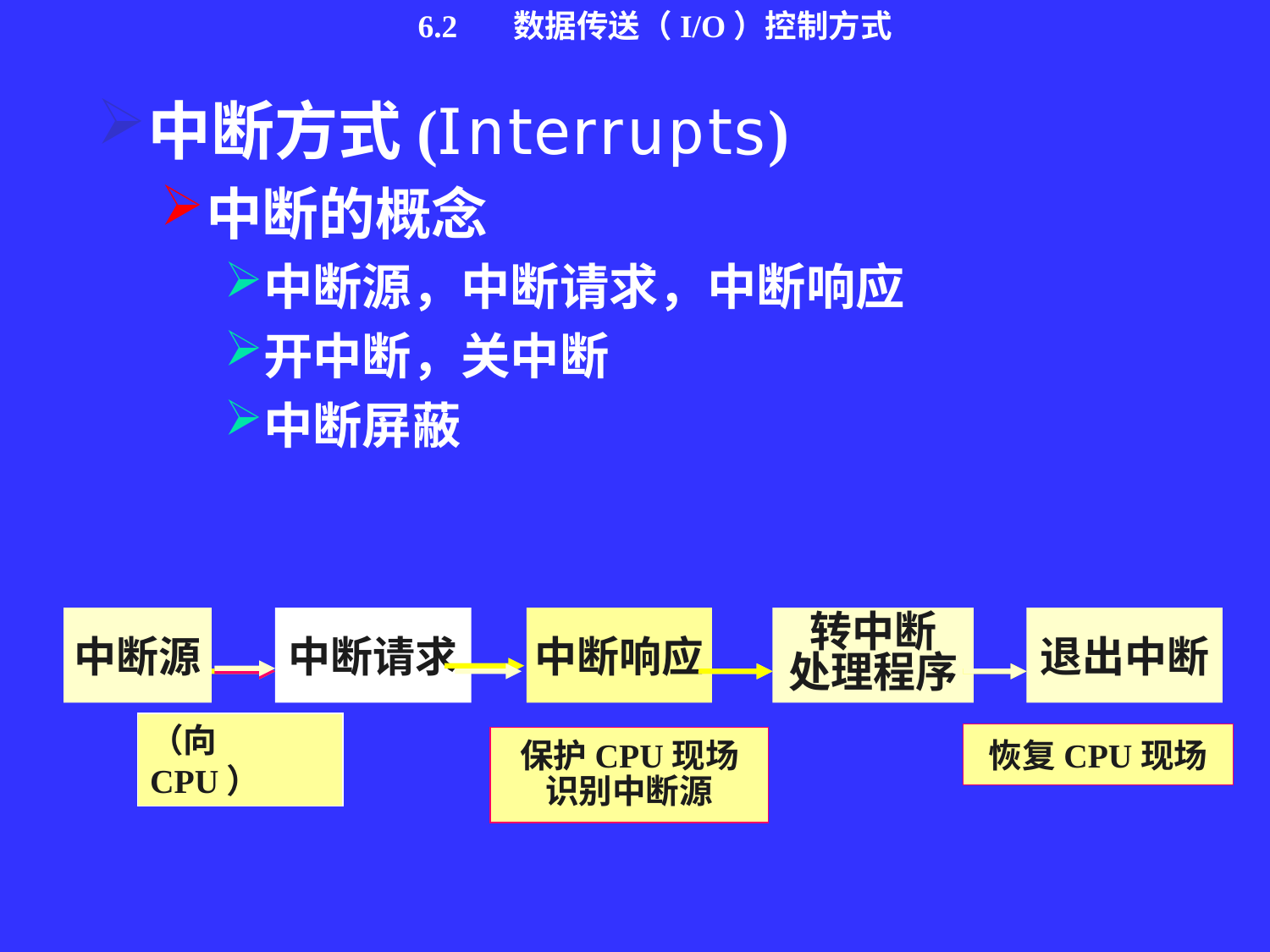

6.2      数据传送（I/O）控制方式
中断方式(Interrupts)
中断的概念
中断源，中断请求，中断响应
开中断，关中断
中断屏蔽
中断源
中断请求
中断响应
转中断
处理程序
退出中断

（向CPU）
恢复CPU现场
保护CPU现场
识别中断源